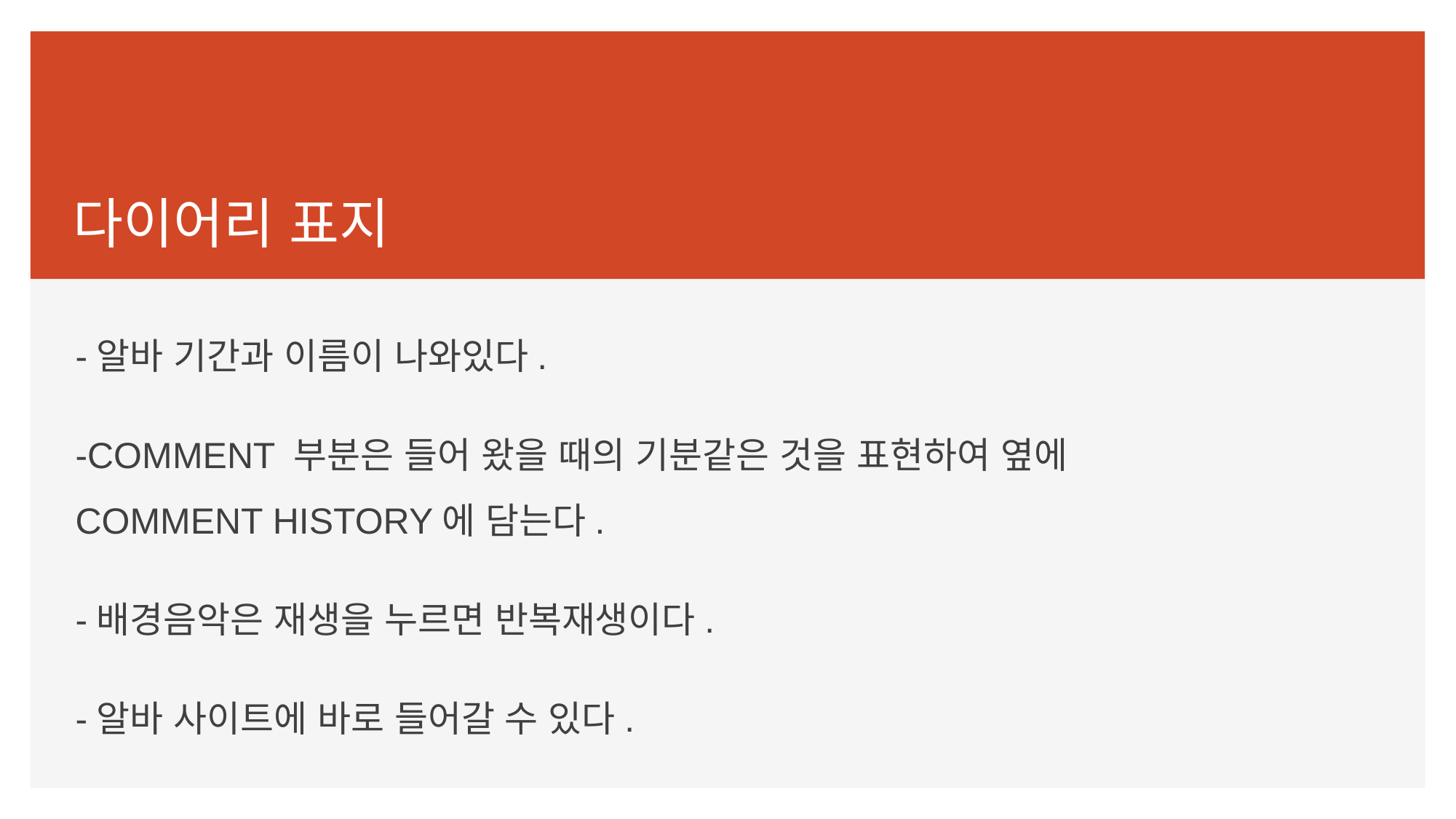

# 다이어리 표지
-알바 기간과 이름이 나와있다.
-COMMENT 부분은 들어 왔을 때의 기분같은 것을 표현하여 옆에 COMMENT HISTORY에 담는다.
-배경음악은 재생을 누르면 반복재생이다.
-알바 사이트에 바로 들어갈 수 있다.